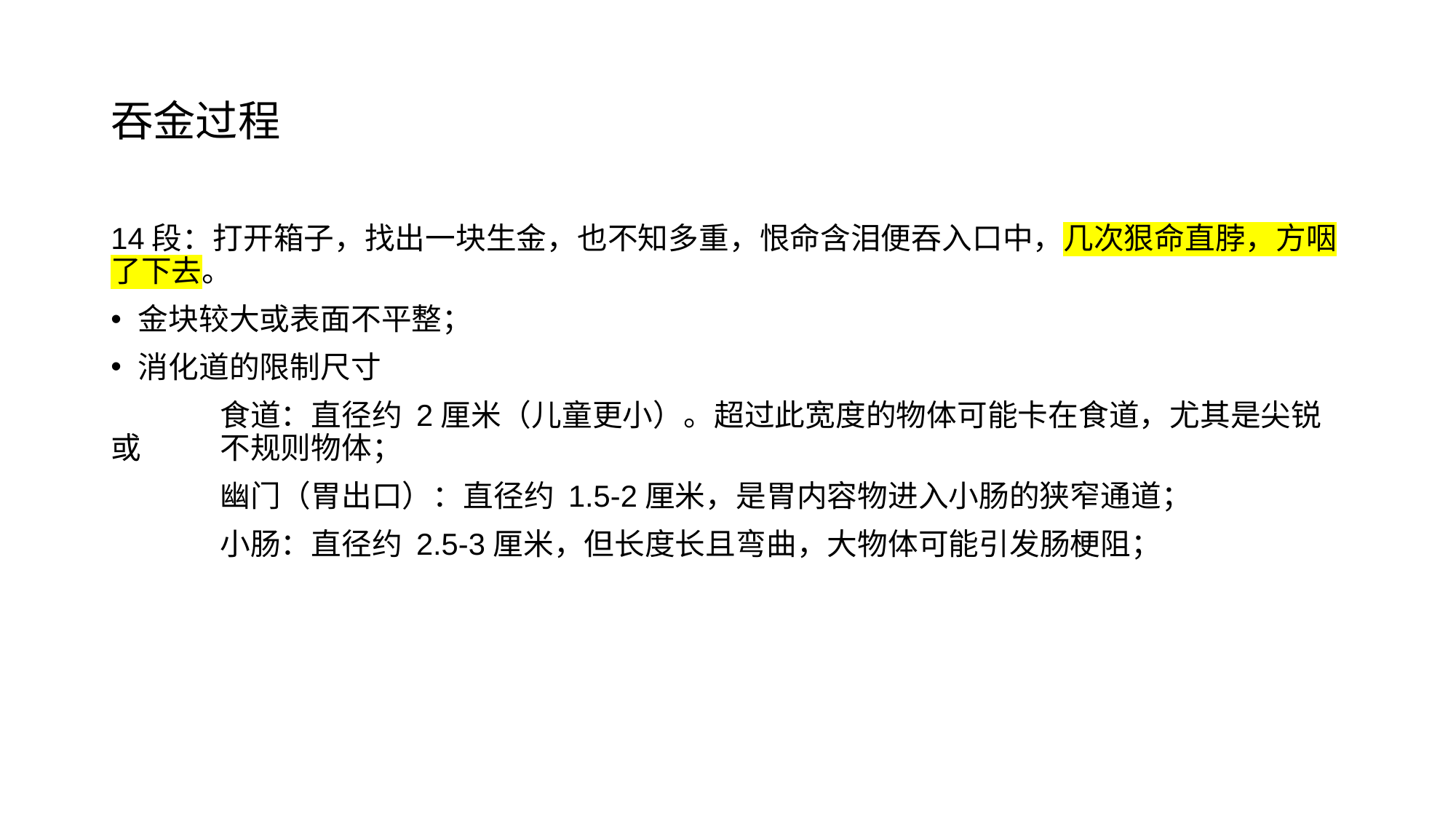

# 吞金过程
14段：打开箱子，找出一块生金，也不知多重，恨命含泪便吞入口中，几次狠命直脖，方咽了下去。
金块较大或表面不平整；
消化道的限制尺寸
	食道：直径约 2厘米（儿童更小）。超过此宽度的物体可能卡在食道，尤其是尖锐或	不规则物体；
	幽门（胃出口）：直径约 1.5-2厘米，是胃内容物进入小肠的狭窄通道；
	小肠：直径约 2.5-3厘米，但长度长且弯曲，大物体可能引发肠梗阻；